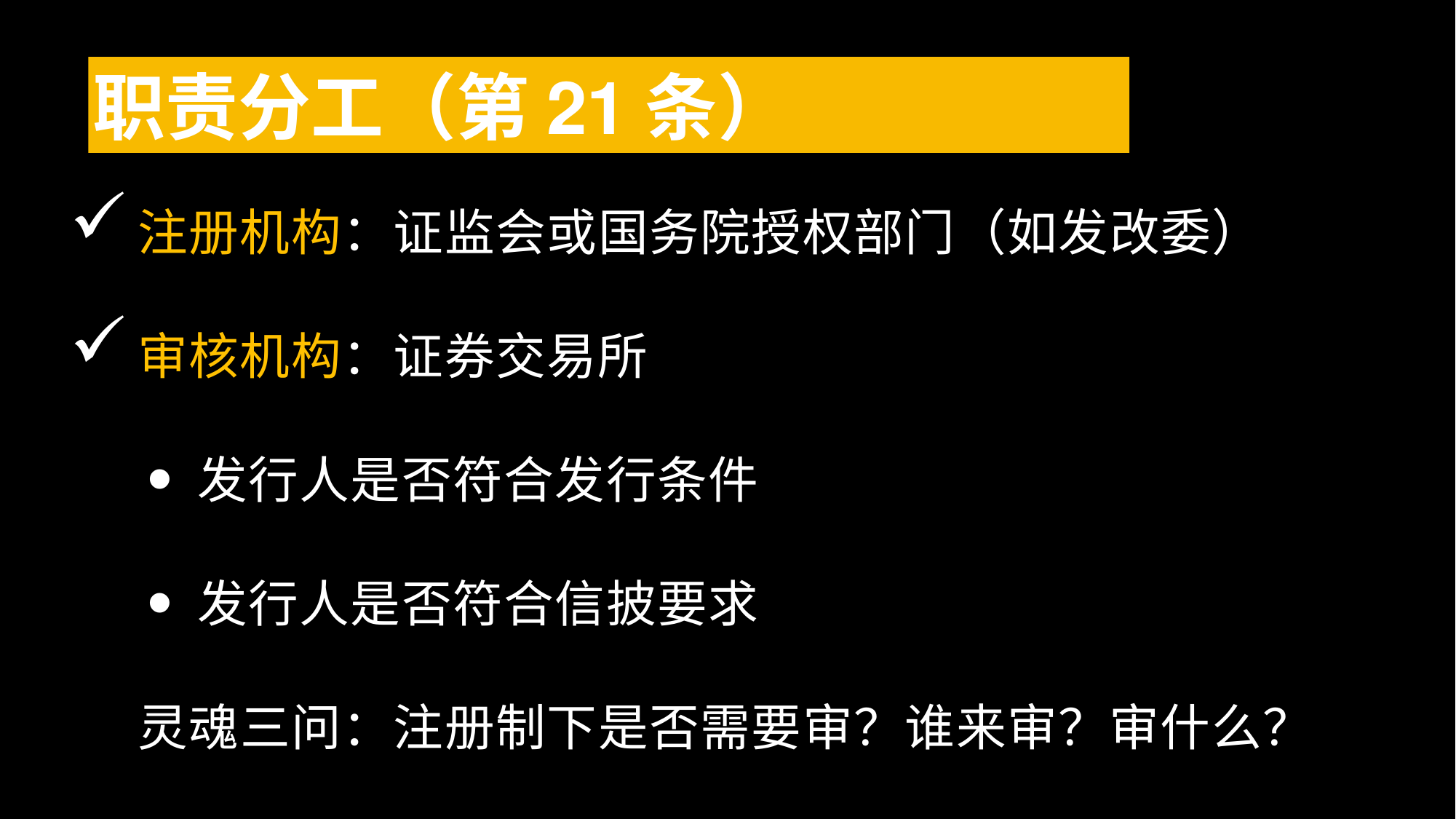

职责分工（第21条）
注册机构：证监会或国务院授权部门（如发改委）
审核机构：证券交易所
 发行人是否符合发行条件
 发行人是否符合信披要求
灵魂三问：注册制下是否需要审？谁来审？审什么？